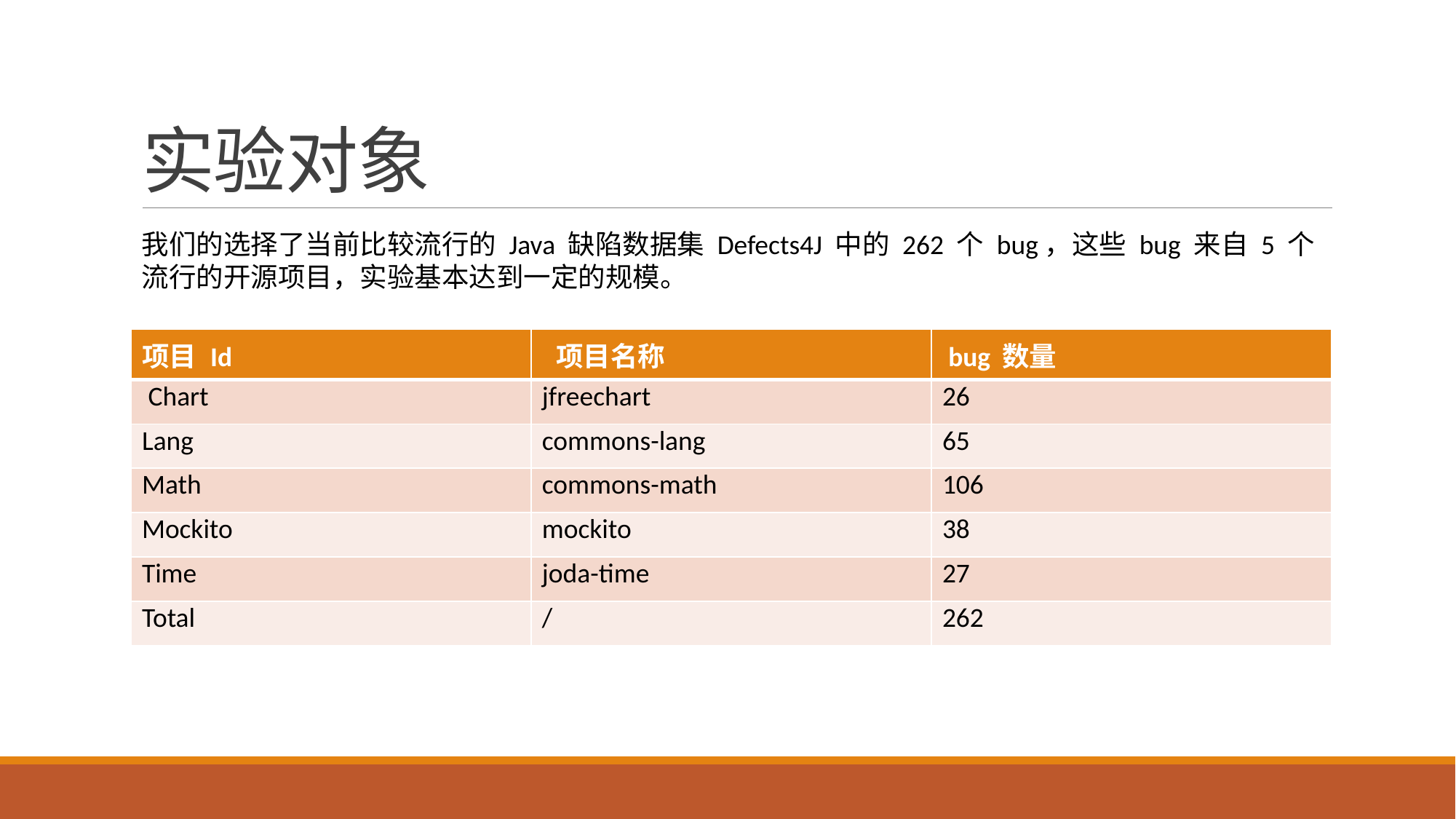

# 实验对象
我们的选择了当前比较流行的 Java 缺陷数据集 Defects4J 中的 262 个 bug，这些 bug 来自 5 个流行的开源项目，实验基本达到一定的规模。
| 项目 Id | 项目名称 | bug 数量 |
| --- | --- | --- |
| Chart | jfreechart | 26 |
| Lang | commons-lang | 65 |
| Math | commons-math | 106 |
| Mockito | mockito | 38 |
| Time | joda-time | 27 |
| Total | / | 262 |